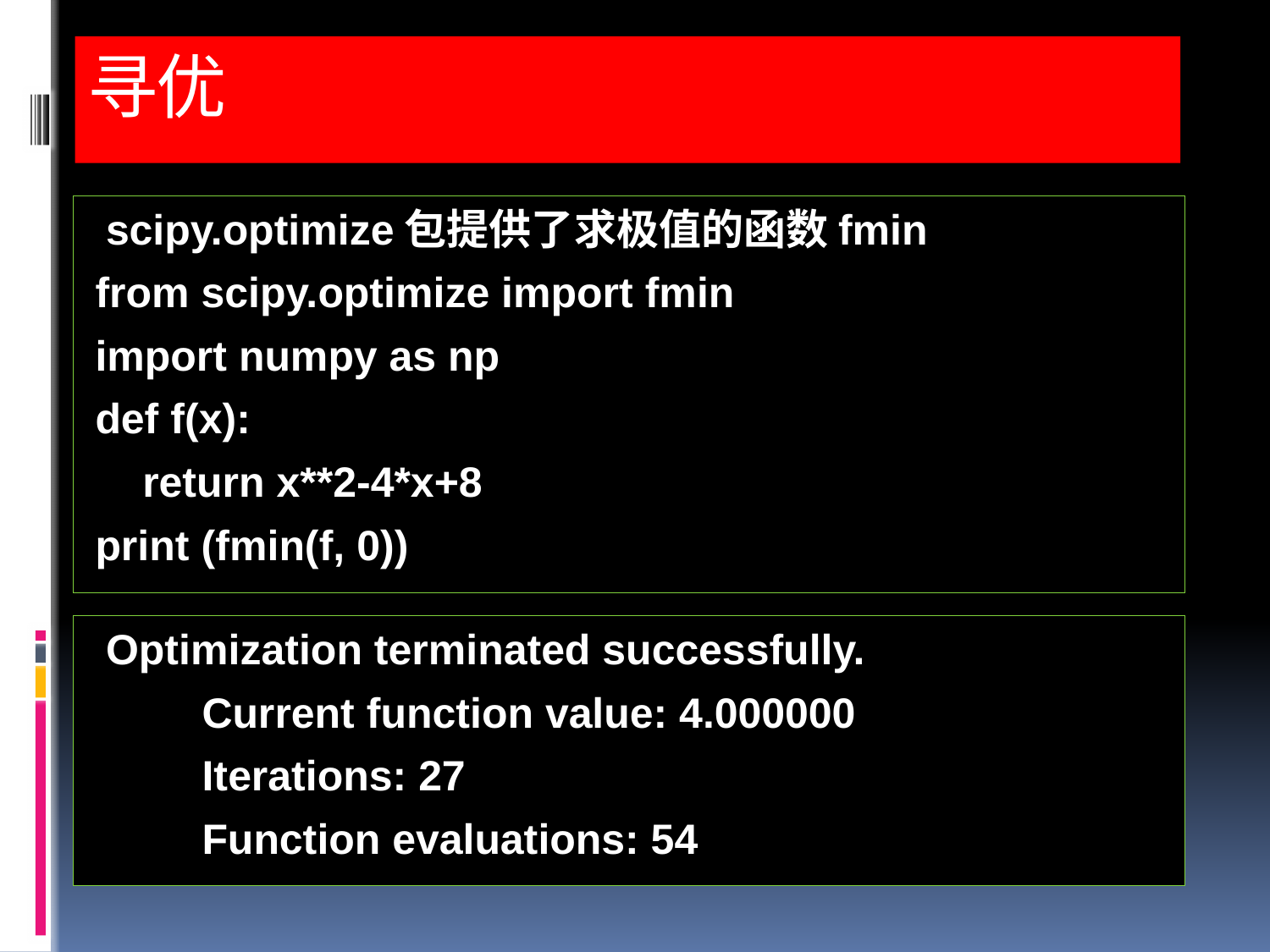

# 寻优
 scipy.optimize包提供了求极值的函数fmin
from scipy.optimize import fmin
import numpy as np
def f(x):
    return x**2-4*x+8
print (fmin(f, 0))
 Optimization terminated successfully.
         Current function value: 4.000000
         Iterations: 27
         Function evaluations: 54